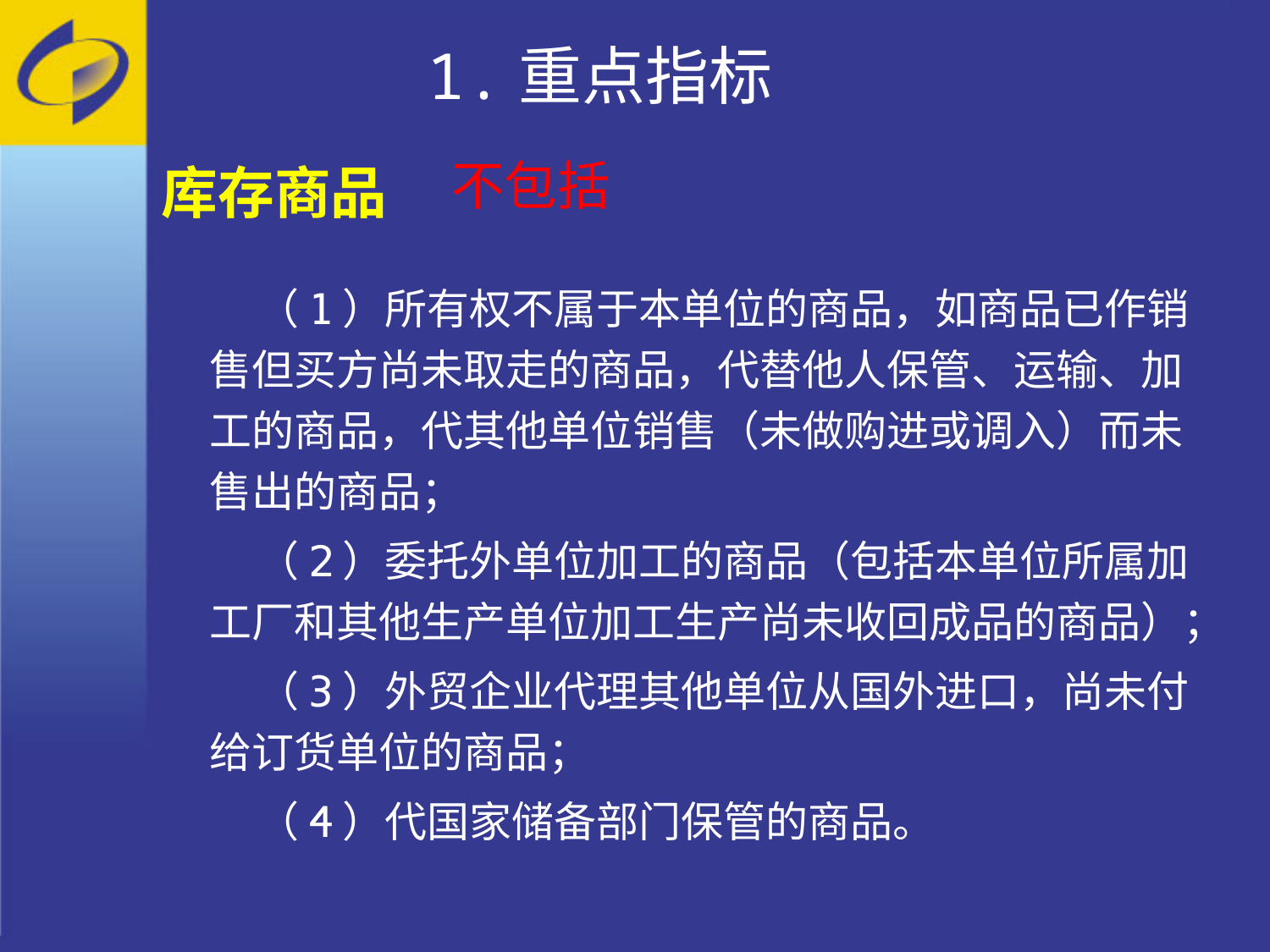

1.重点指标
不包括
库存商品

（1）所有权不属于本单位的商品，如商品已作销售但买方尚未取走的商品，代替他人保管、运输、加工的商品，代其他单位销售（未做购进或调入）而未售出的商品；
（2）委托外单位加工的商品（包括本单位所属加工厂和其他生产单位加工生产尚未收回成品的商品）；
（3）外贸企业代理其他单位从国外进口，尚未付给订货单位的商品；
（4）代国家储备部门保管的商品。